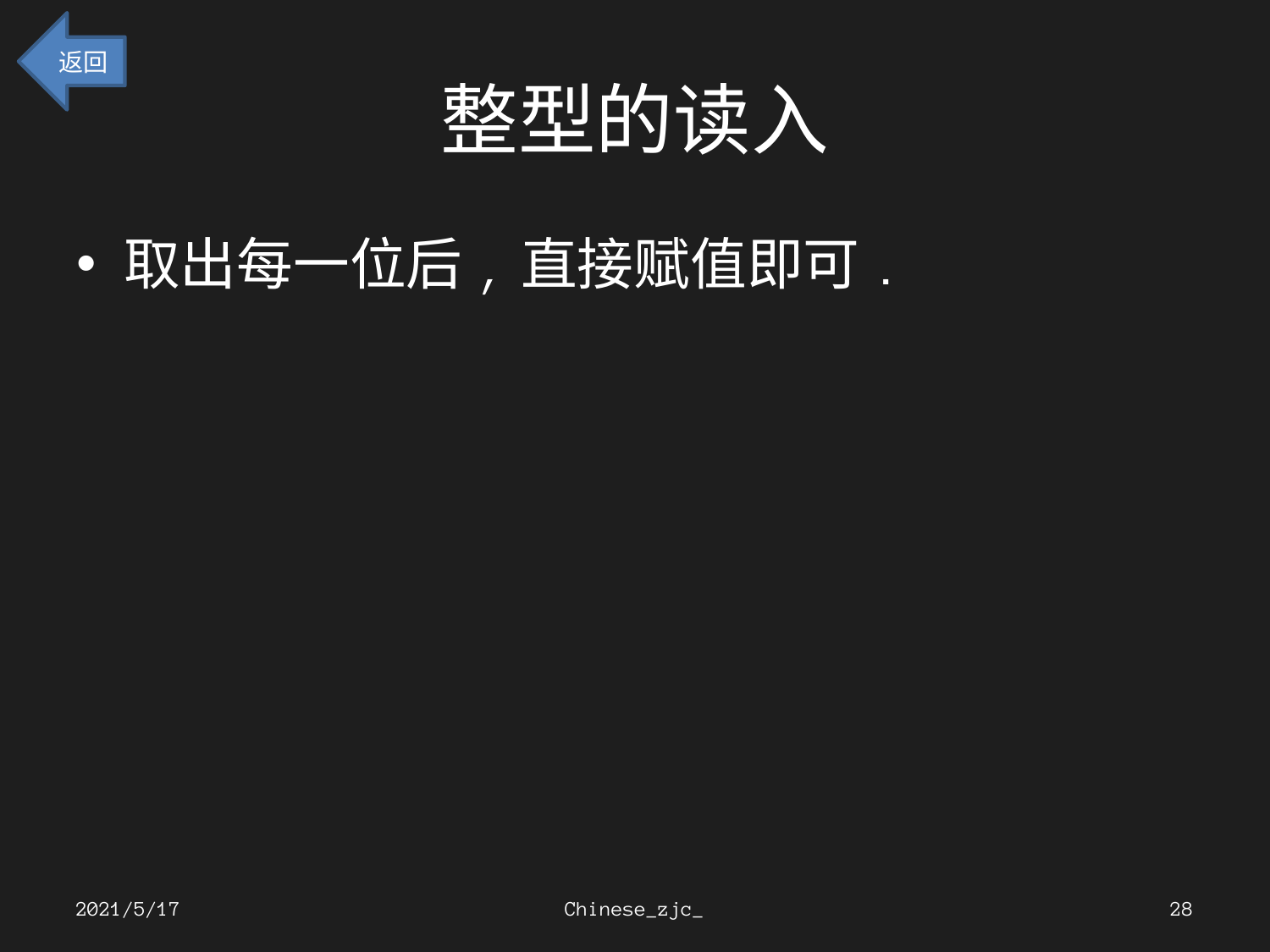

返回
# 整型的读入
取出每一位后,直接赋值即可.
2021/5/17
Chinese_zjc_
28